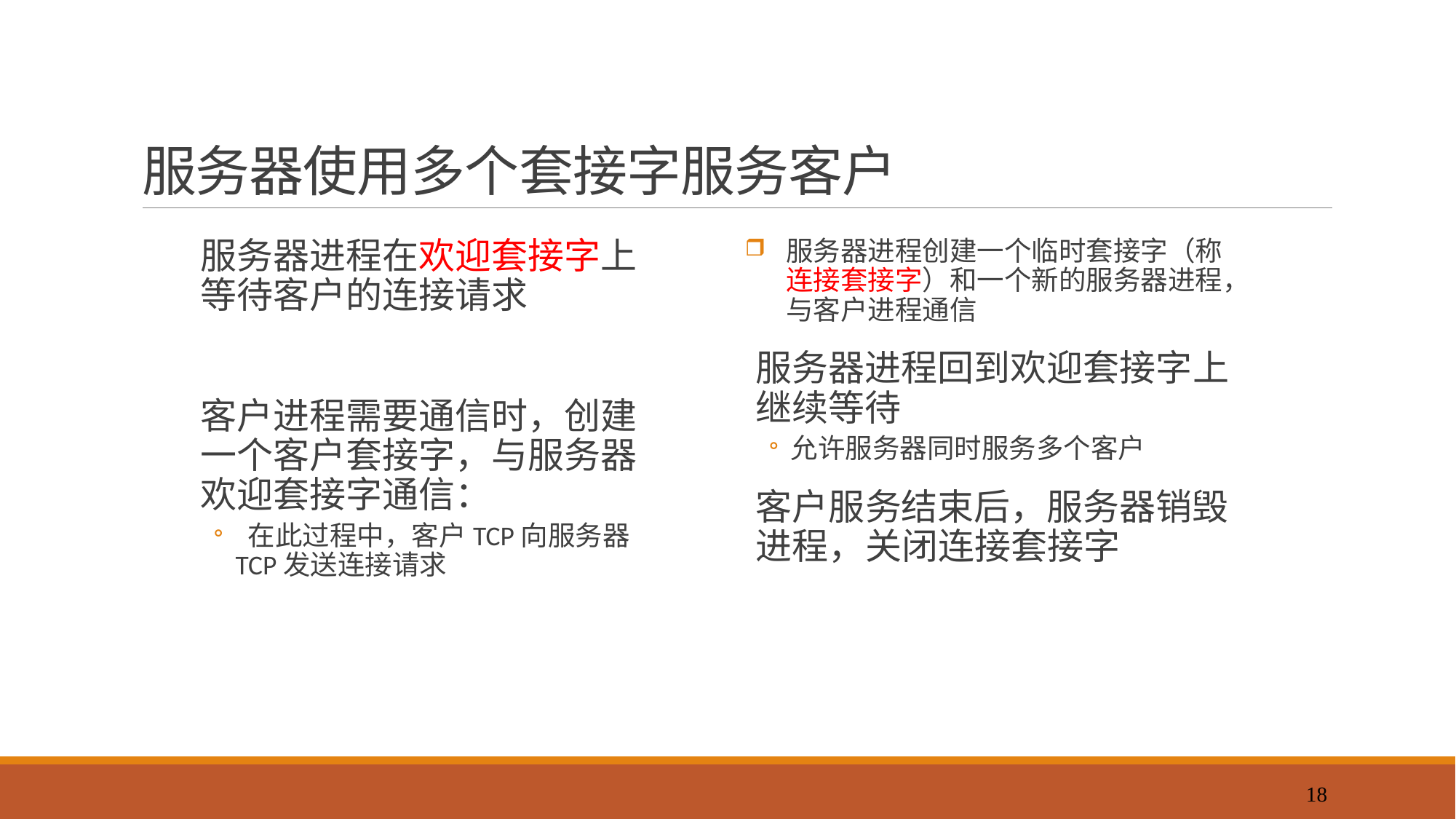

# 服务器使用多个套接字服务客户
服务器进程在欢迎套接字上等待客户的连接请求

客户进程需要通信时，创建一个客户套接字，与服务器欢迎套接字通信：
 在此过程中，客户TCP向服务器TCP发送连接请求

服务器进程创建一个临时套接字（称连接套接字）和一个新的服务器进程，与客户进程通信
服务器进程回到欢迎套接字上继续等待
允许服务器同时服务多个客户
客户服务结束后，服务器销毁进程，关闭连接套接字
18